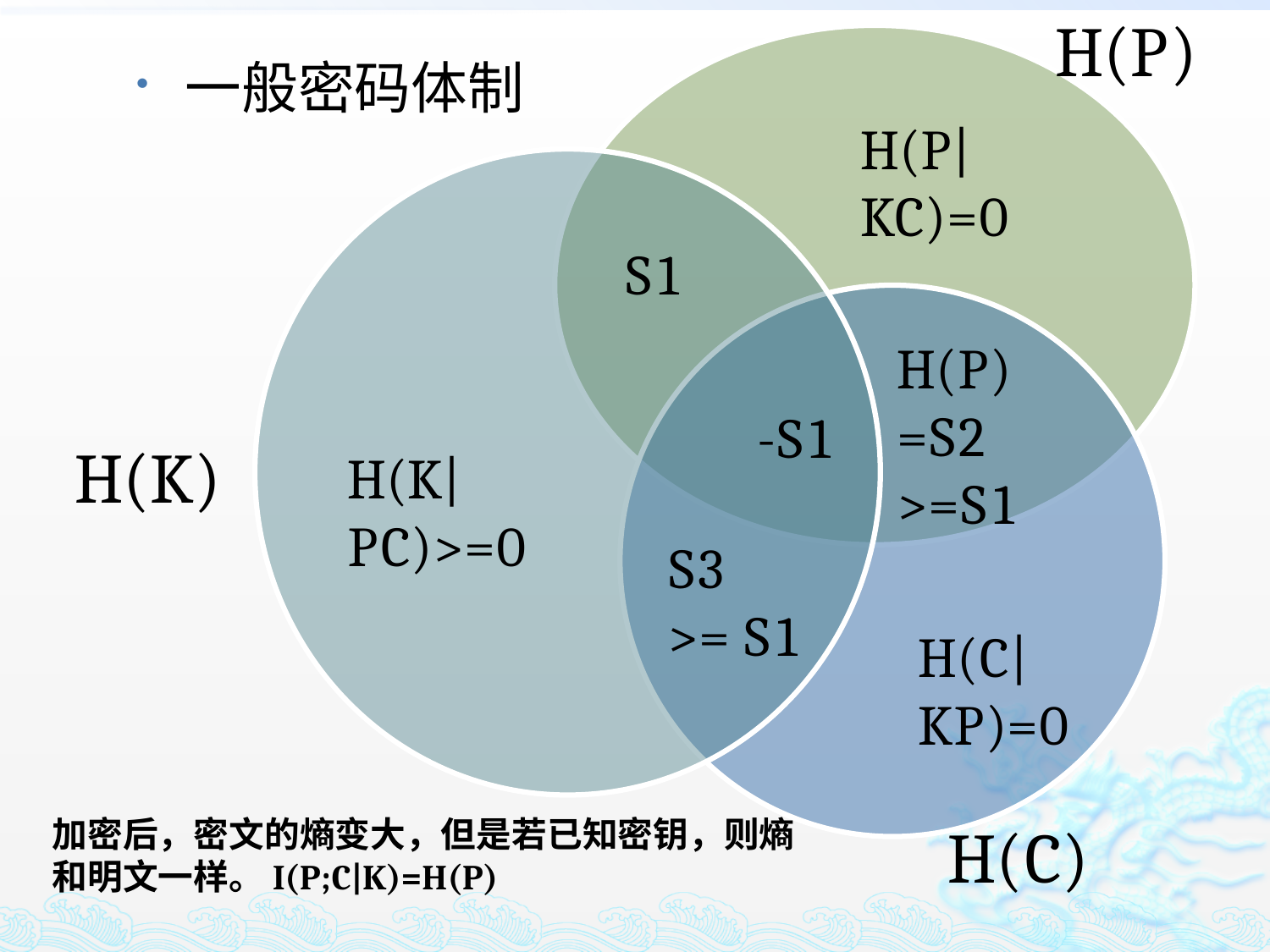

H(P)

一般密码体制
H(P|KC)=0

S1

H(P)
=S2
>=S1
-S1
H(K)
H(K|PC)>=0
S3
>= S1
H(C|KP)=0
加密后，密文的熵变大，但是若已知密钥，则熵和明文一样。I(P;C|K)=H(P)
H(C)